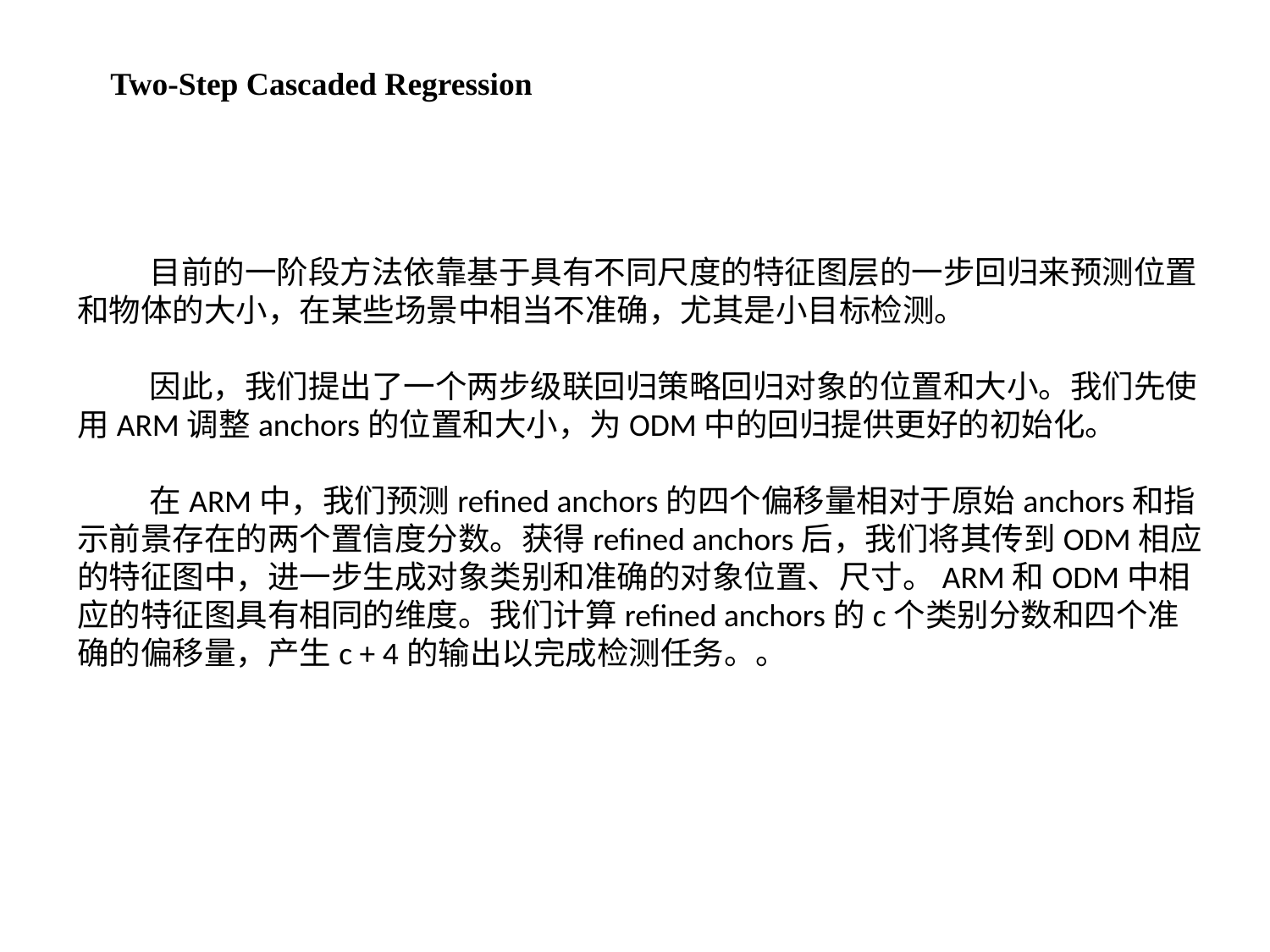

Two-Step Cascaded Regression
         目前的一阶段方法依靠基于具有不同尺度的特征图层的一步回归来预测位置和物体的大小，在某些场景中相当不准确，尤其是小目标检测。

         因此，我们提出了一个两步级联回归策略回归对象的位置和大小。我们先使用ARM调整anchors的位置和大小，为ODM中的回归提供更好的初始化。

         在ARM中，我们预测refined anchors的四个偏移量相对于原始anchors和指示前景存在的两个置信度分数。获得refined anchors后，我们将其传到ODM相应的特征图中，进一步生成对象类别和准确的对象位置、尺寸。ARM和ODM中相应的特征图具有相同的维度。我们计算refined anchors的c个类别分数和四个准确的偏移量，产生c + 4的输出以完成检测任务。。